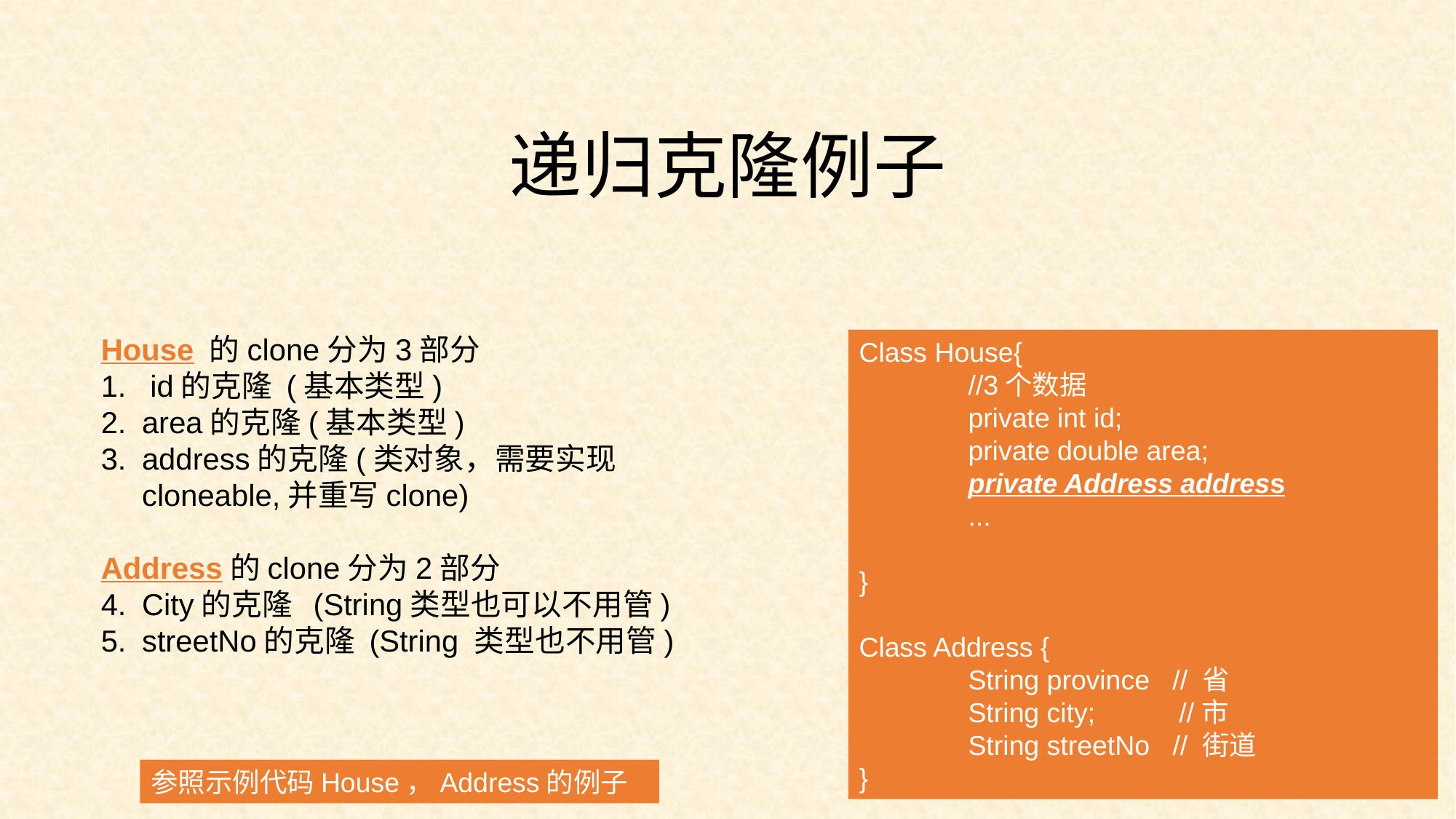

递归克隆例子
House 的clone分为3部分
 id的克隆 (基本类型)
area的克隆(基本类型)
address的克隆(类对象，需要实现cloneable,并重写clone)

Address的clone分为2部分
City的克隆  (String类型也可以不用管)
streetNo的克隆 (String 类型也不用管)
Class House{
	//3个数据
	private int id;
	private double area;
	private Address address
	...

}

Class Address {
	String province   // 省
	String city;           //市
	String streetNo   // 街道
}

参照示例代码House，Address的例子